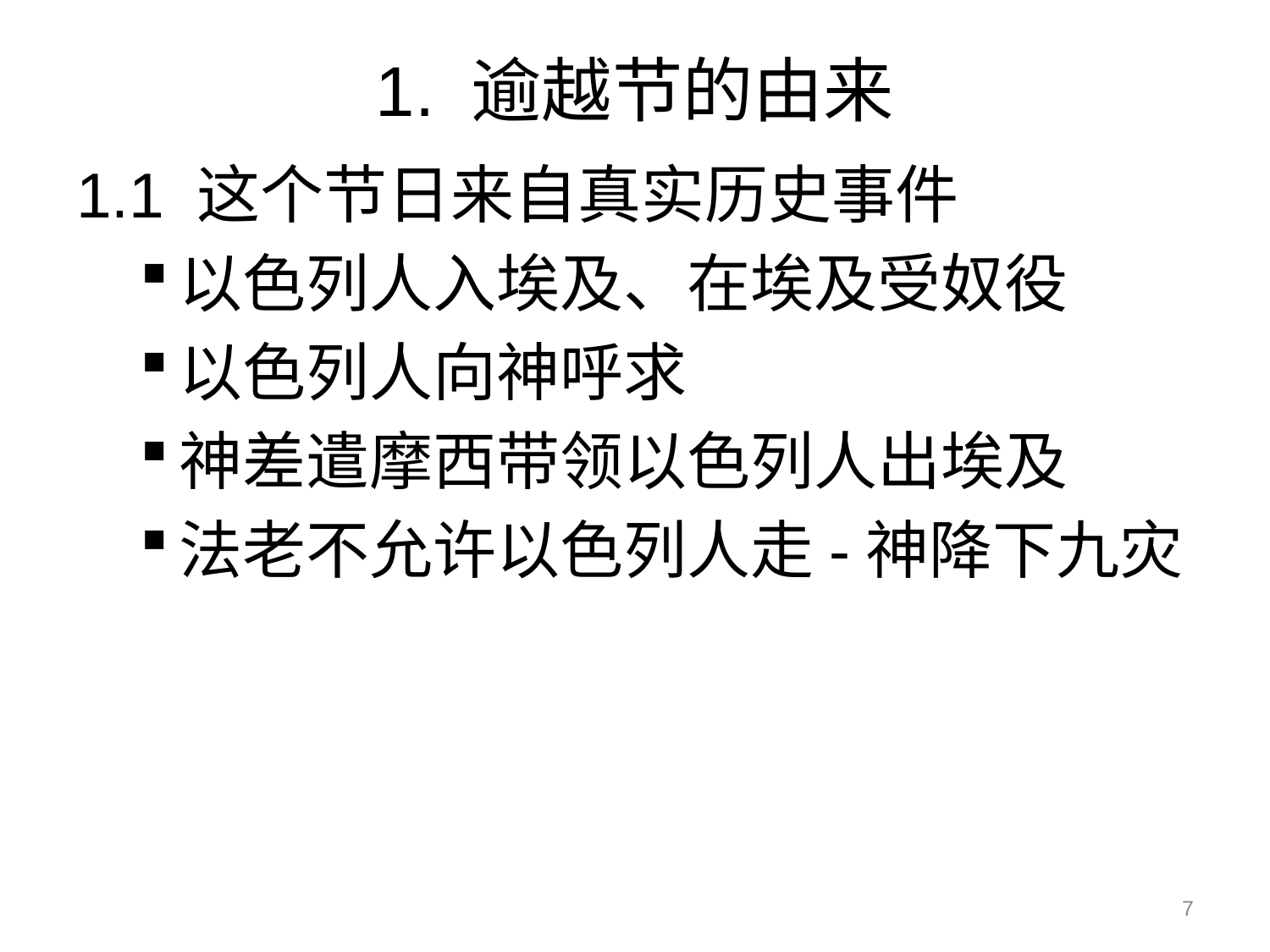

# 1. 逾越节的由来
1.1 这个节日来自真实历史事件
以色列人入埃及、在埃及受奴役
以色列人向神呼求
神差遣摩西带领以色列人出埃及
法老不允许以色列人走-神降下九灾
7